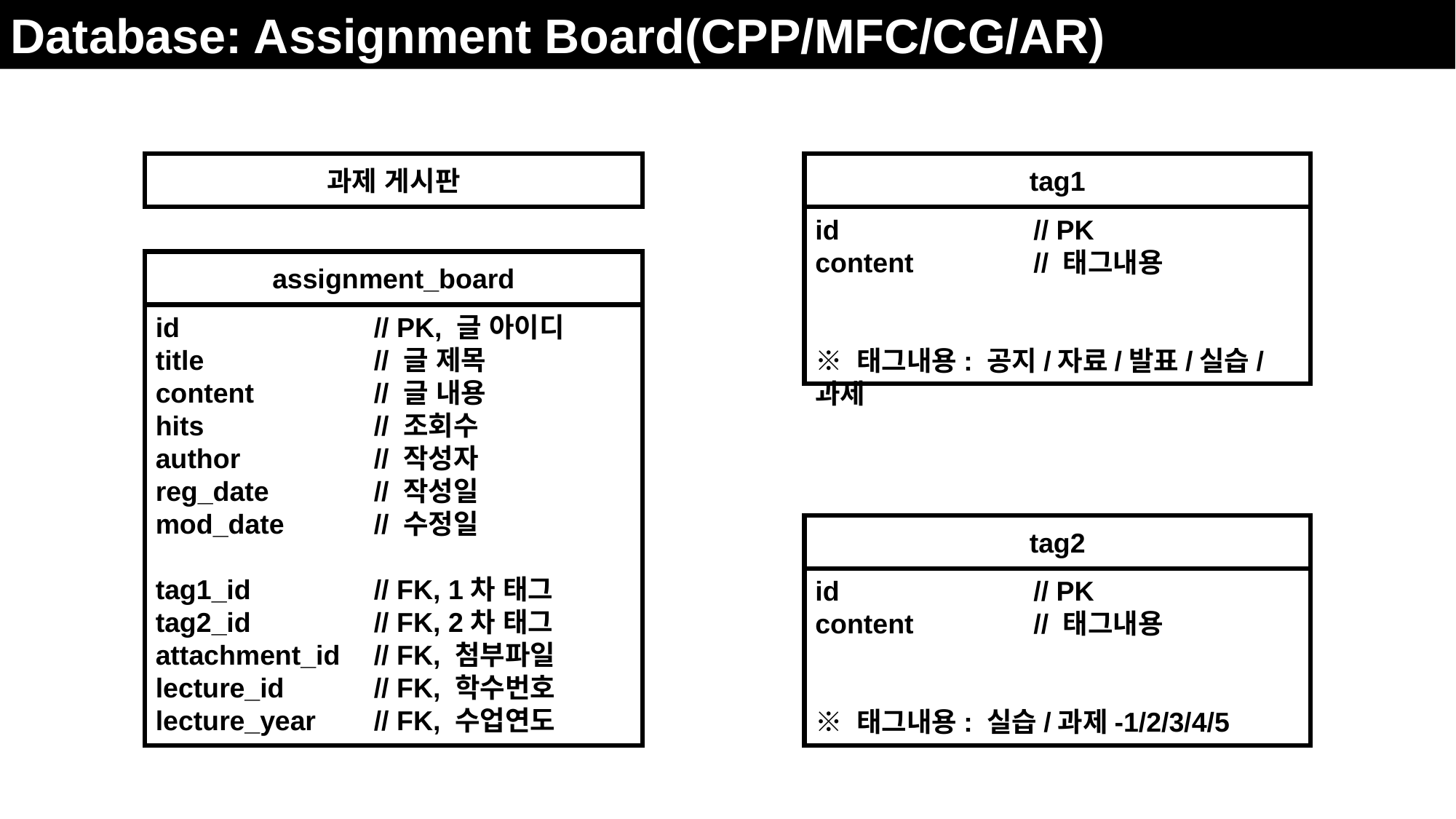

Database: Assignment Board(CPP/MFC/CG/AR)
과제 게시판
tag1
id		// PK
content		// 태그내용

※ 태그내용: 공지/자료/발표/실습/과제
assignment_board
id		// PK, 글 아이디
title		// 글 제목
content		// 글 내용
hits		// 조회수
author		// 작성자
reg_date	// 작성일
mod_date	// 수정일

tag1_id		// FK, 1차 태그
tag2_id		// FK, 2차 태그
attachment_id	// FK, 첨부파일
lecture_id	// FK, 학수번호
lecture_year	// FK, 수업연도

tag2
id		// PK
content 		// 태그내용

※ 태그내용: 실습/과제-1/2/3/4/5